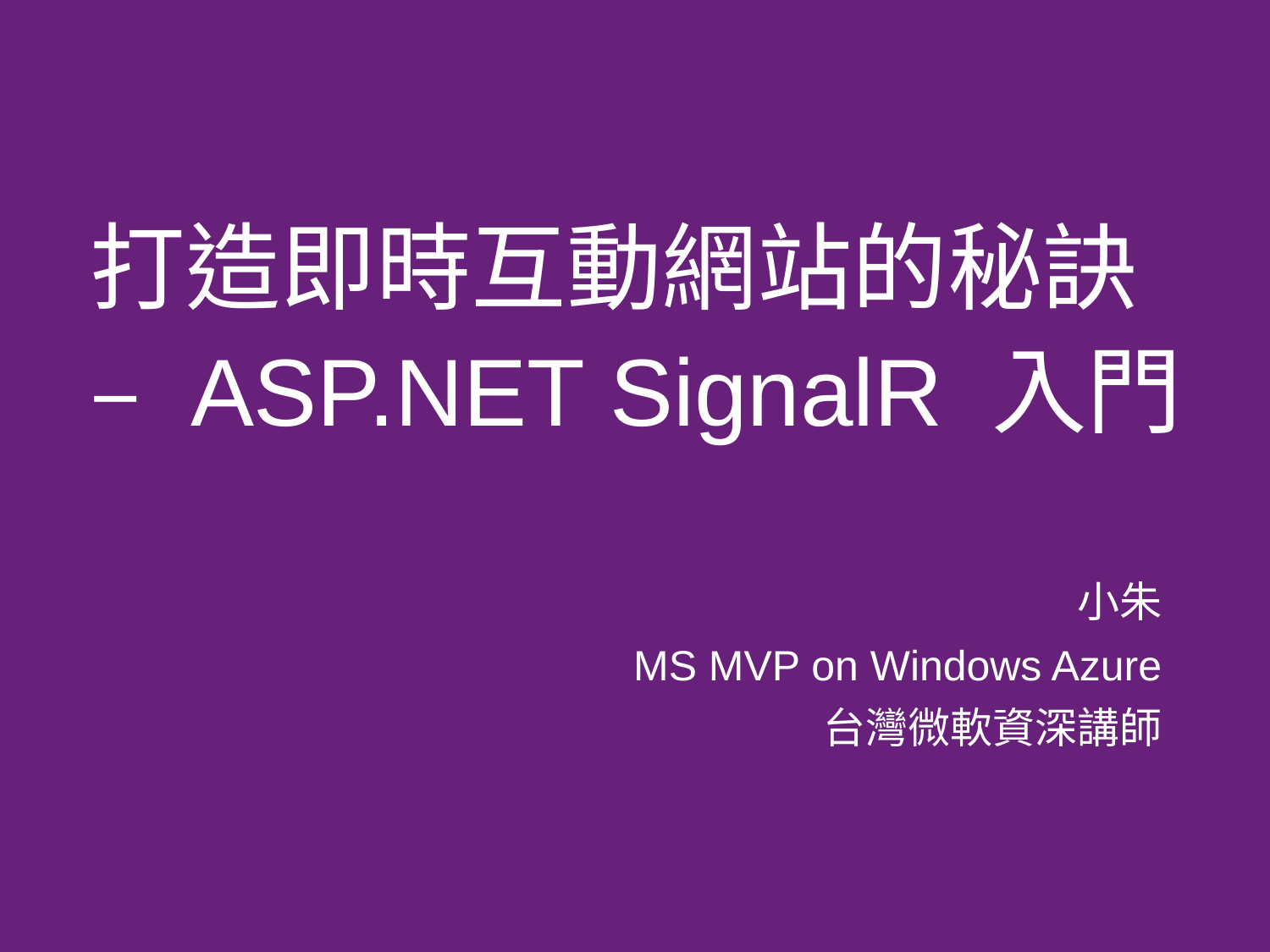

# 打造即時互動網站的秘訣 – ASP.NET SignalR 入門
小朱
MS MVP on Windows Azure
台灣微軟資深講師